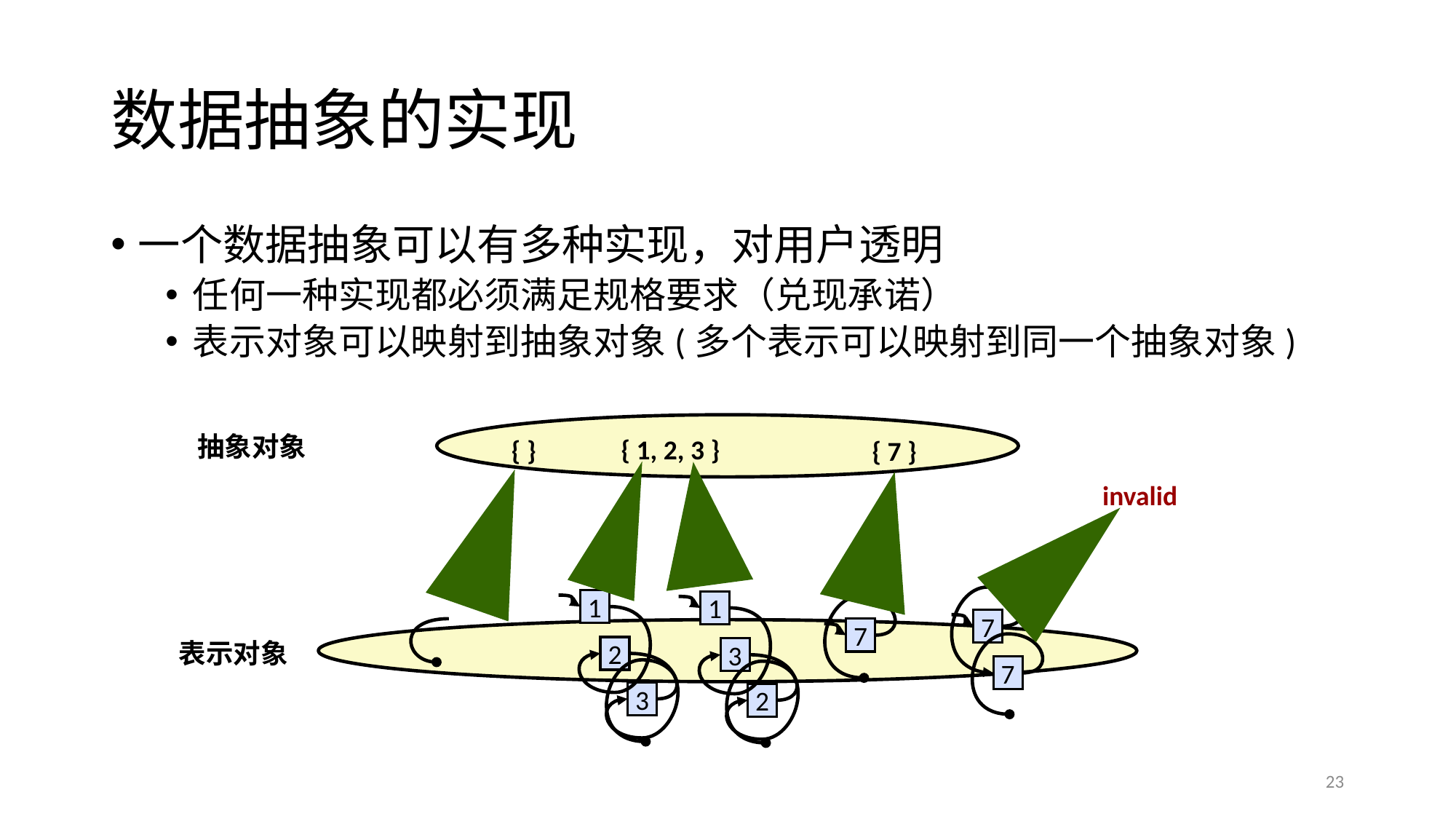

# 数据抽象的实现
一个数据抽象可以有多种实现，对用户透明
任何一种实现都必须满足规格要求（兑现承诺）
表示对象可以映射到抽象对象(多个表示可以映射到同一个抽象对象)

抽象对象
{ 1, 2, 3 }
{ }
{ 7 }
invalid

1
2
3

1
3
2

7
7

7

表示对象
23